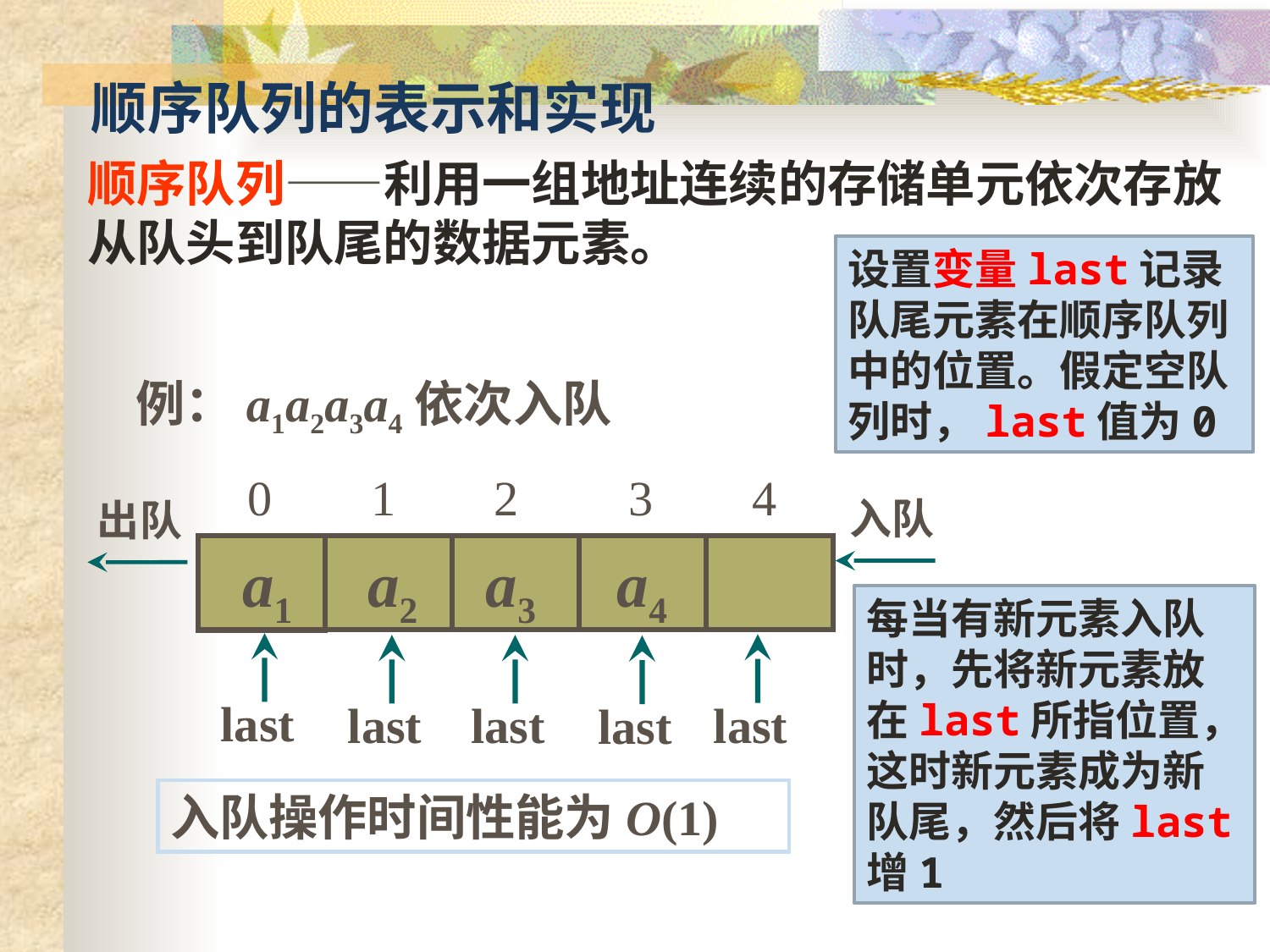

顺序队列的表示和实现
顺序队列——利用一组地址连续的存储单元依次存放从队头到队尾的数据元素。
设置变量last记录队尾元素在顺序队列中的位置。假定空队列时，last值为0
例：a1a2a3a4依次入队
0        1        2         3        4
入队
出队

a1
a2
a3
a4
每当有新元素入队时，先将新元素放在last所指位置，这时新元素成为新队尾，然后将last增1

last

last

last

last

last
入队操作时间性能为O(1)